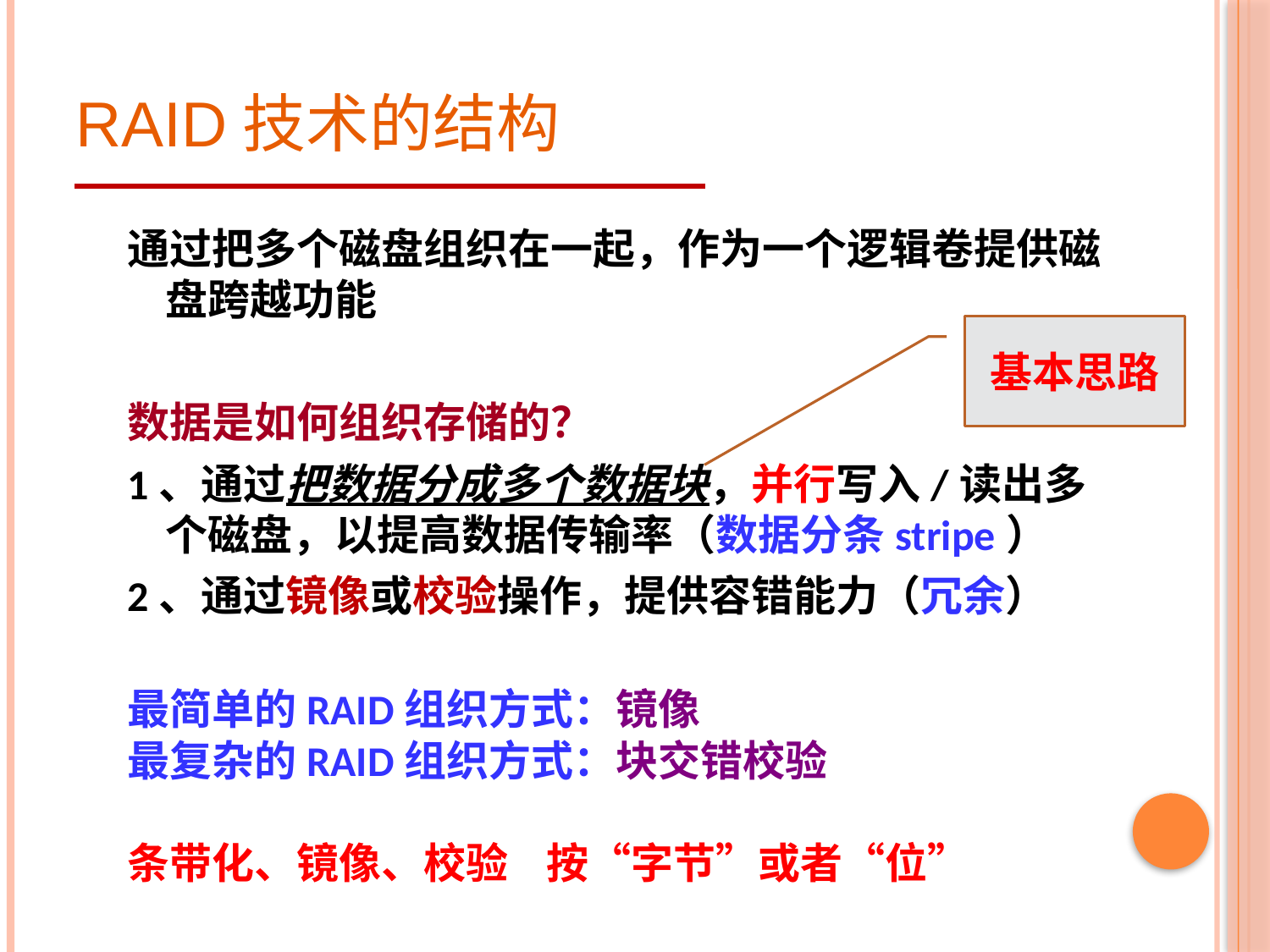

# RAID技术的结构
通过把多个磁盘组织在一起，作为一个逻辑卷提供磁盘跨越功能

数据是如何组织存储的？
1、通过把数据分成多个数据块，并行写入/读出多个磁盘，以提高数据传输率（数据分条stripe）
2、通过镜像或校验操作，提供容错能力（冗余）

最简单的RAID组织方式：镜像
最复杂的RAID组织方式：块交错校验

条带化、镜像、校验    按“字节”或者“位”
基本思路